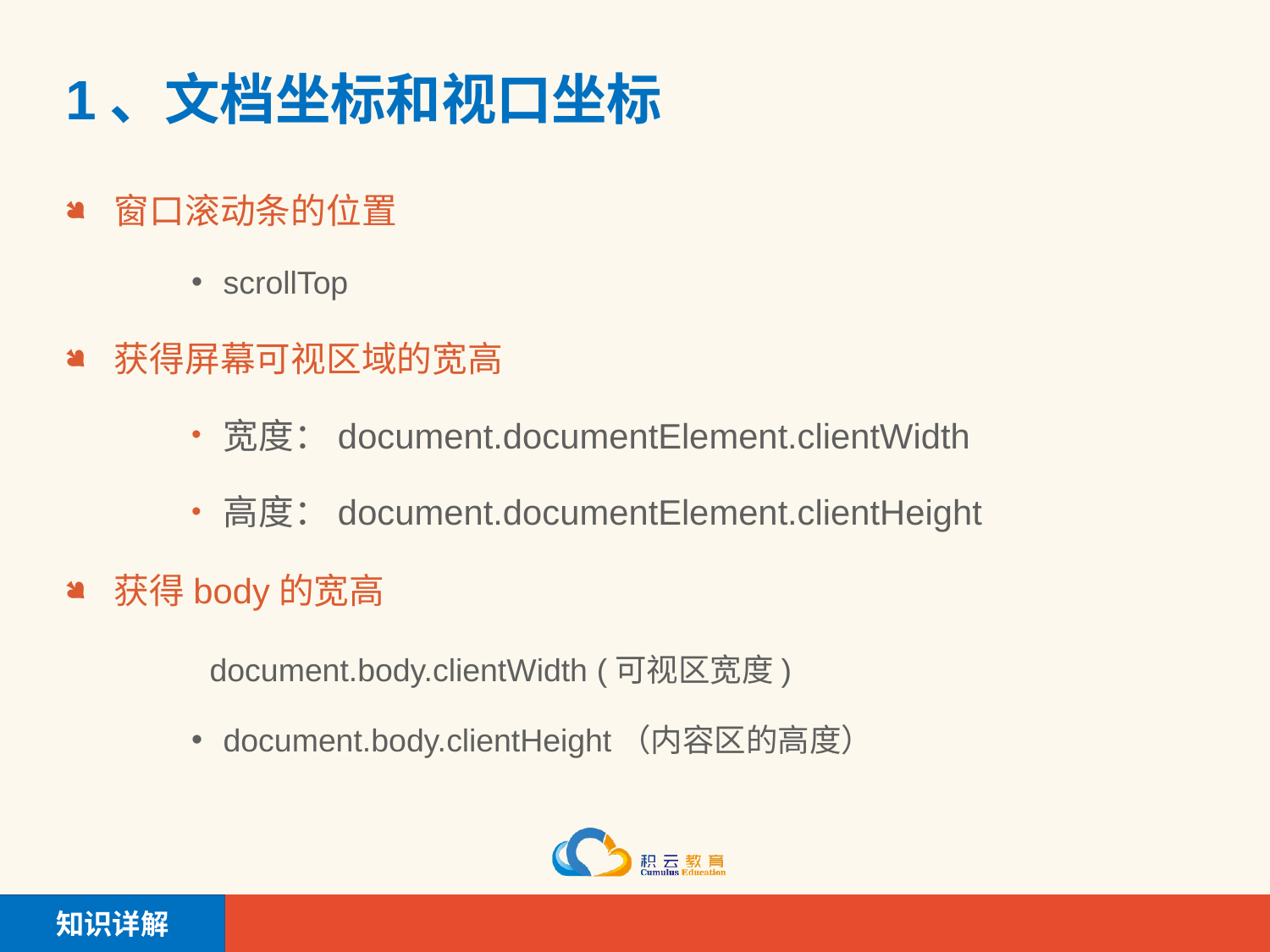

# 1、文档坐标和视口坐标
窗口滚动条的位置
scrollTop
获得屏幕可视区域的宽高
宽度：document.documentElement.clientWidth
高度：document.documentElement.clientHeight
获得body的宽高
               document.body.clientWidth (可视区宽度)
document.body.clientHeight（内容区的高度）